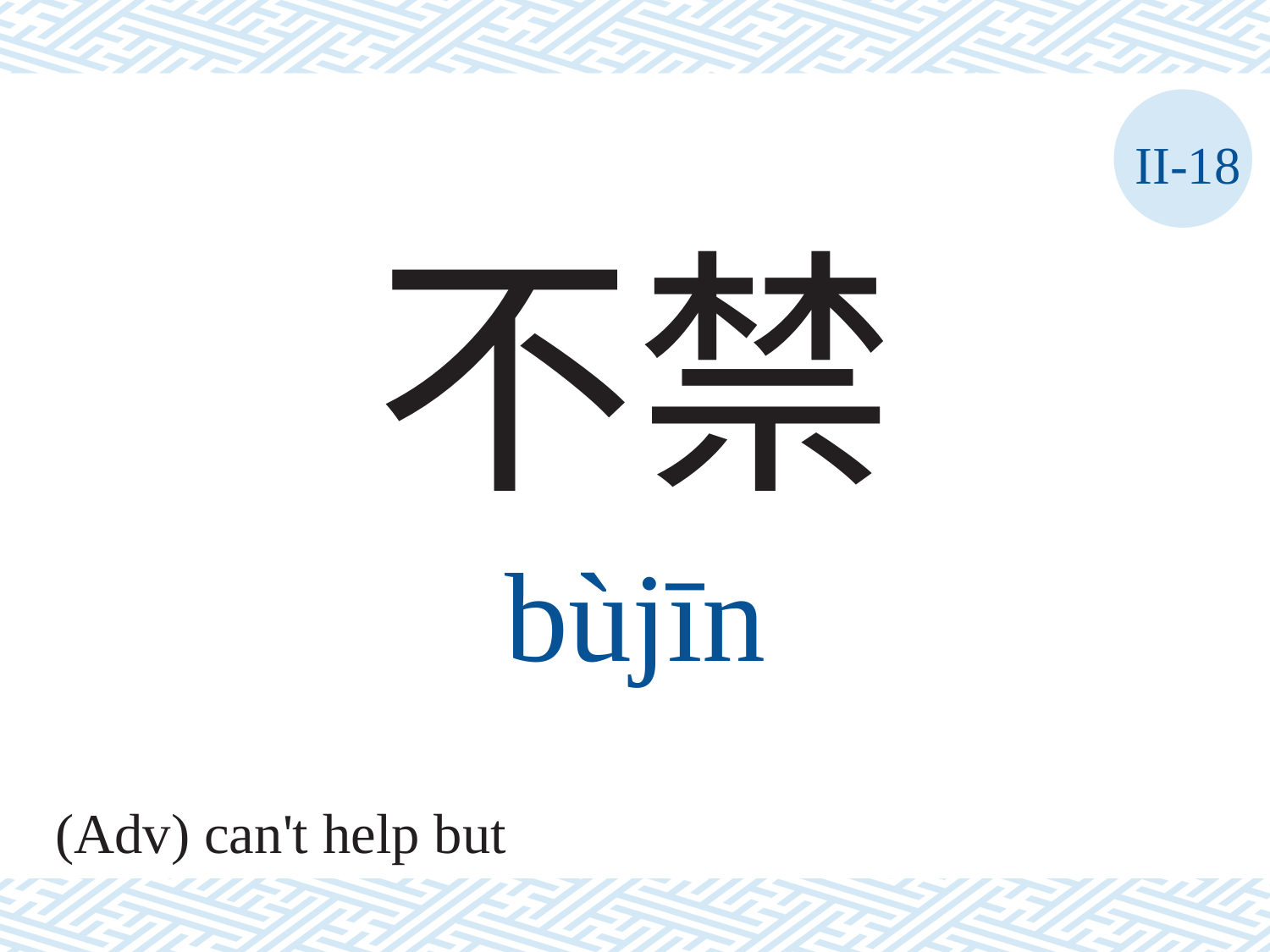

II-18
不禁
bùjīn
(Adv) can't help but